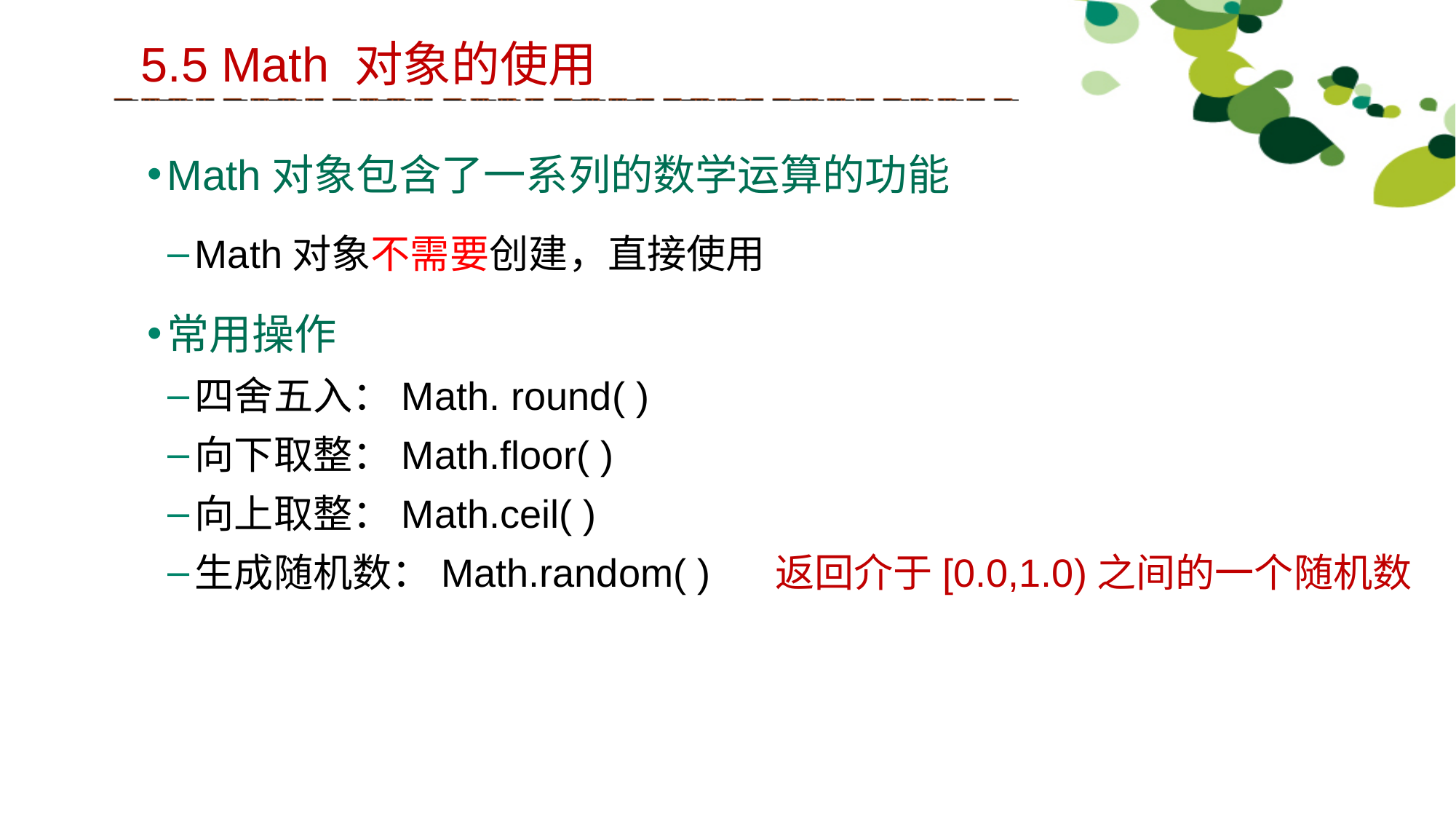

5.5 Math 对象的使用
Math对象包含了一系列的数学运算的功能
Math对象不需要创建，直接使用
常用操作
四舍五入：Math. round( )
向下取整：Math.floor( )
向上取整：Math.ceil( )
生成随机数：Math.random( )     返回介于[0.0,1.0)之间的一个随机数